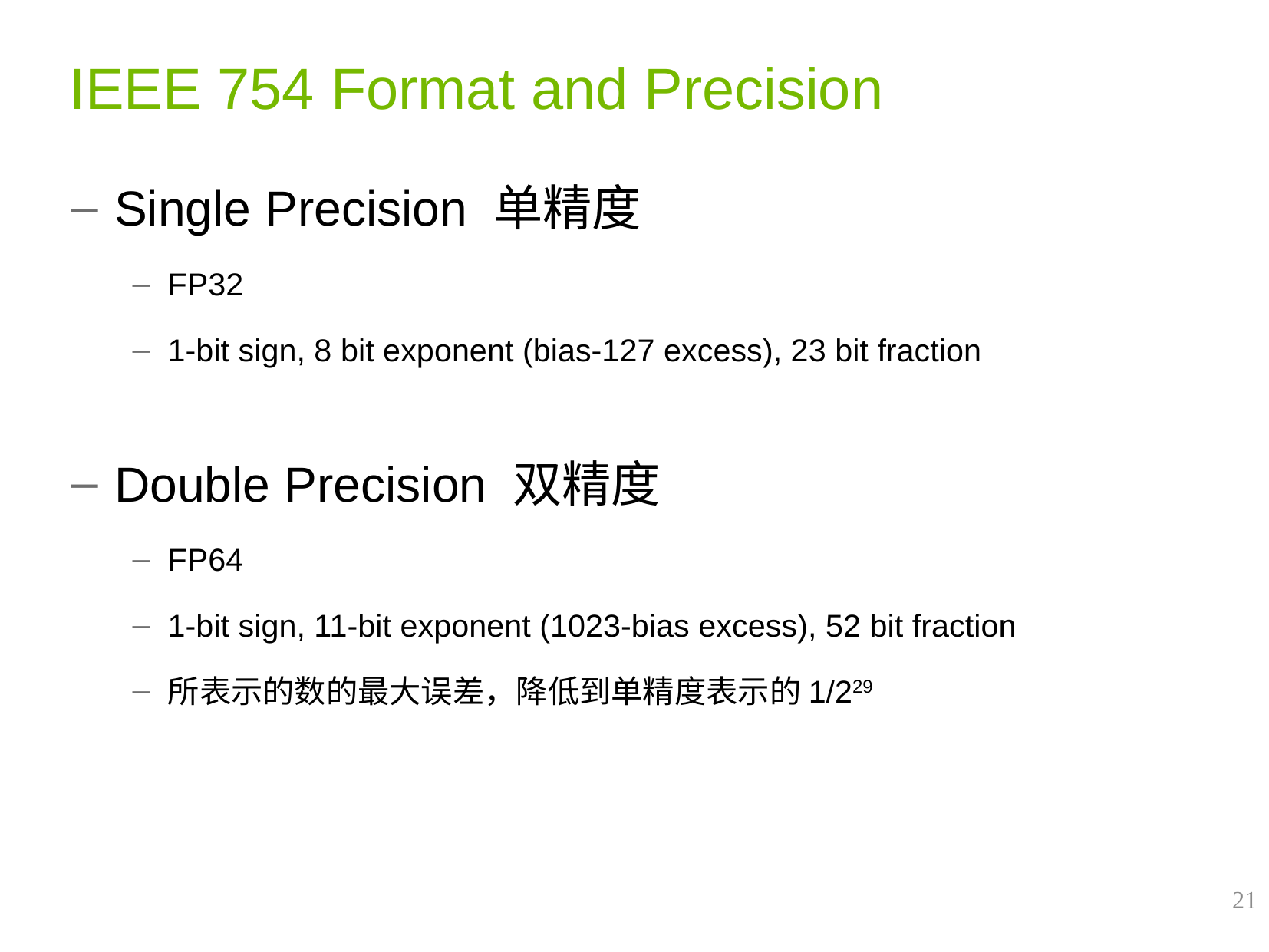

# IEEE 754 Format and Precision
Single Precision 单精度
FP32
1-bit sign, 8 bit exponent (bias-127 excess), 23 bit fraction

Double Precision 双精度
FP64
1-bit sign, 11-bit exponent (1023-bias excess), 52 bit fraction
所表示的数的最大误差，降低到单精度表示的1/229
21